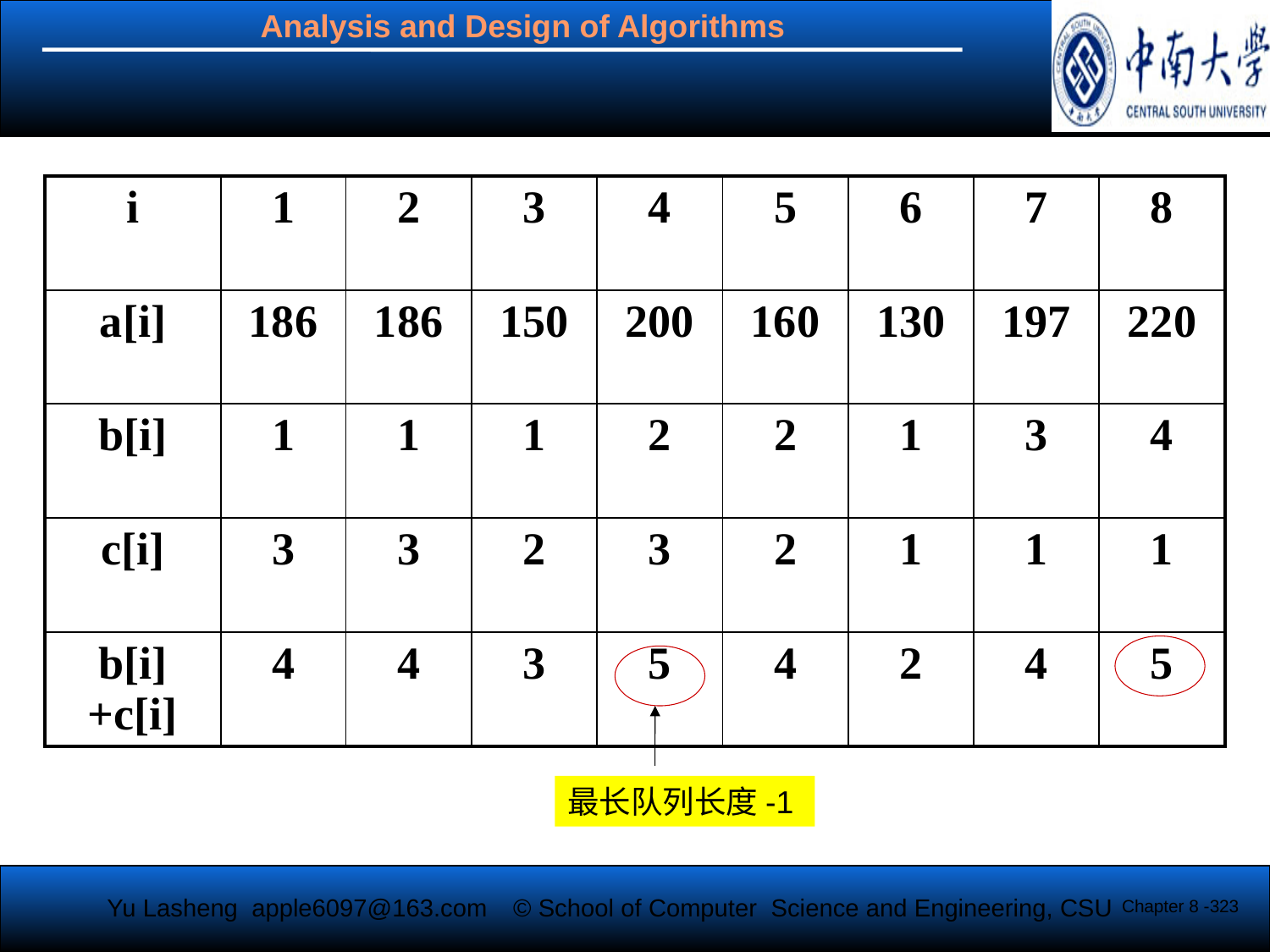

#
| i | 1 | 2 | 3 | 4 | 5 | 6 | 7 | 8 |
| --- | --- | --- | --- | --- | --- | --- | --- | --- |
| a[i] | 186 | 186 | 150 | 200 | 160 | 130 | 197 | 220 |
| b[i] | 1 | 1 | 1 | 2 | 2 | 1 | 3 | 4 |
| c[i] | 3 | 3 | 2 | 3 | 2 | 1 | 1 | 1 |
| b[i]+c[i] | 4 | 4 | 3 | 5 | 4 | 2 | 4 | 5 |

最长队列长度-1
Chapter 8 -323